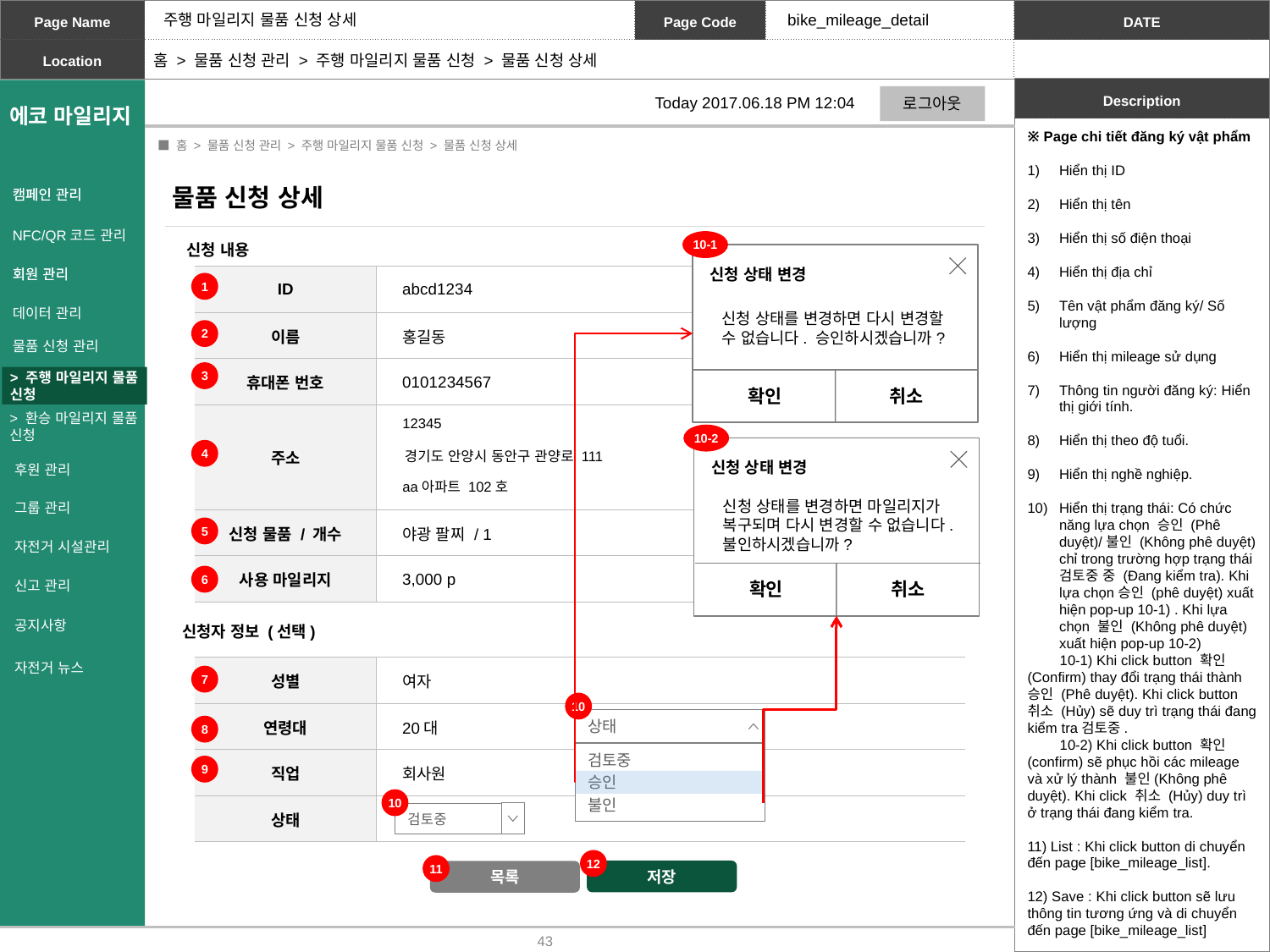

주행 마일리지 물품 신청 상세
bike_mileage_detail
홈 > 물품 신청 관리 > 주행 마일리지 물품 신청 > 물품 신청 상세
로그아웃
Today 2017.06.18 PM 12:04
※ Page chi tiết đăng ký vật phẩm

Hiển thị ID

Hiển thị tên

Hiển thị số điện thoại

Hiển thị địa chỉ

Tên vật phẩm đăng ký/ Số lượng

Hiển thị mileage sử dụng

Thông tin người đăng ký: Hiển thị giới tính.

Hiển thị theo độ tuổi.

Hiển thị nghề nghiệp.

Hiển thị trạng thái: Có chức năng lựa chọn 승인 (Phê duyệt)/불인 (Không phê duyệt) chỉ trong trường hợp trạng thái 검토중 중 (Đang kiểm tra). Khi lựa chọn승인 (phê duyệt) xuất hiện pop-up 10-1) . Khi lựa chọn 불인 (Không phê duyệt) xuất hiện pop-up 10-2)
        10-1) Khi click button 확인 (Confirm) thay đổi trạng thái thành 승인 (Phê duyệt). Khi click button 취소 (Hủy) sẽ duy trì trạng thái đang kiểm tra검토중.
        10-2) Khi click button 확인 (confirm) sẽ phục hồi các mileage và xử lý thành 불인(Không phê duyệt). Khi click 취소 (Hủy) duy trì ở trạng thái đang kiểm tra.

11) List : Khi click button di chuyển đến page [bike_mileage_list].

12) Save : Khi click button sẽ lưu thông tin tương ứng và di chuyển đến page [bike_mileage_list]

   ■ 홈 > 물품 신청 관리 > 주행 마일리지 물품 신청 > 물품 신청 상세
물품 신청 상세
캠페인 관리
캠페인 관리
NFC/QR코드 관리
회원 관리
회원 관리
데이터 관리
물품 신청 관리
> 주행 마일리지 물품 신청

> 환승 마일리지 물품 신청
후원 관리
그룹 관리
자전거 시설관리
신고 관리
공지사항
자전거 뉴스
10-1
신청 내용

신청 상태 변경
| ID | abcd1234 |
| --- | --- |
| 이름 | 홍길동 |
| 휴대폰 번호 | 0101234567 |
| 주소 |  |
| 신청 물품 / 개수 | 야광 팔찌 / 1 |
| 사용 마일리지 | 3,000 p |
1

신청 상태를 변경하면 다시 변경할 수 없습니다. 승인하시겠습니까?
2
3
확인
취소
12345
10-2

4
경기도 안양시 동안구 관양로 111

신청 상태 변경
aa아파트 102호

신청 상태를 변경하면 마일리지가
복구되며 다시 변경할 수 없습니다. 불인하시겠습니까?
5
6
확인
취소
신청자 정보 (선택)
| 성별 | 여자 |
| --- | --- |
| 연령대 | 20대 |
| 직업 | 회사원 |
| 상태 |  |
7
10
상태

검토중
승인
불인

8
9
10
검토중

12
11
저장
목록
43